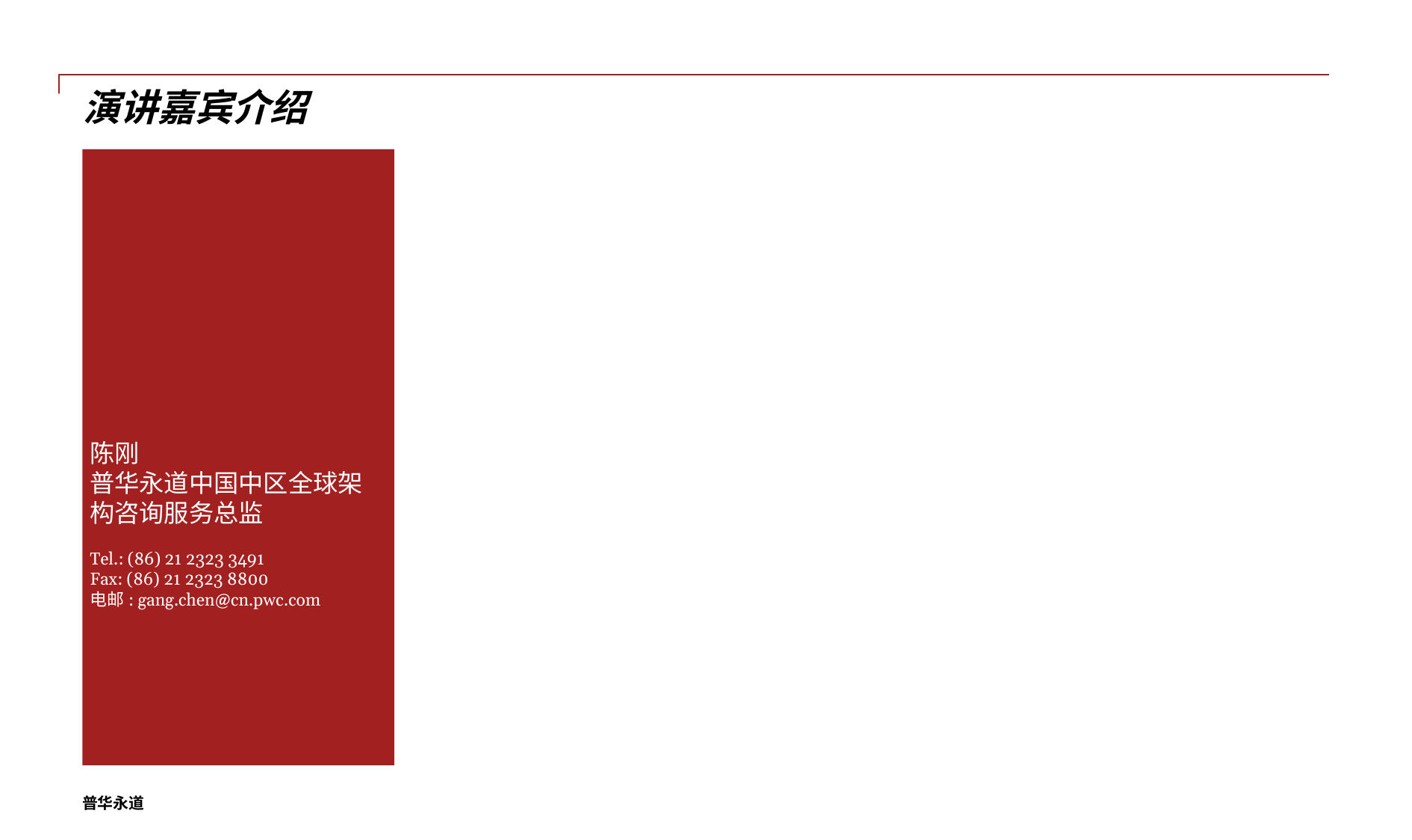

演讲嘉宾介绍

陈刚
普华永道中国中区全球架构咨询服务总监

Tel.: (86) 21 2323 3491
Fax: (86) 21 2323 8800
电邮: gang.chen@cn.pwc.com